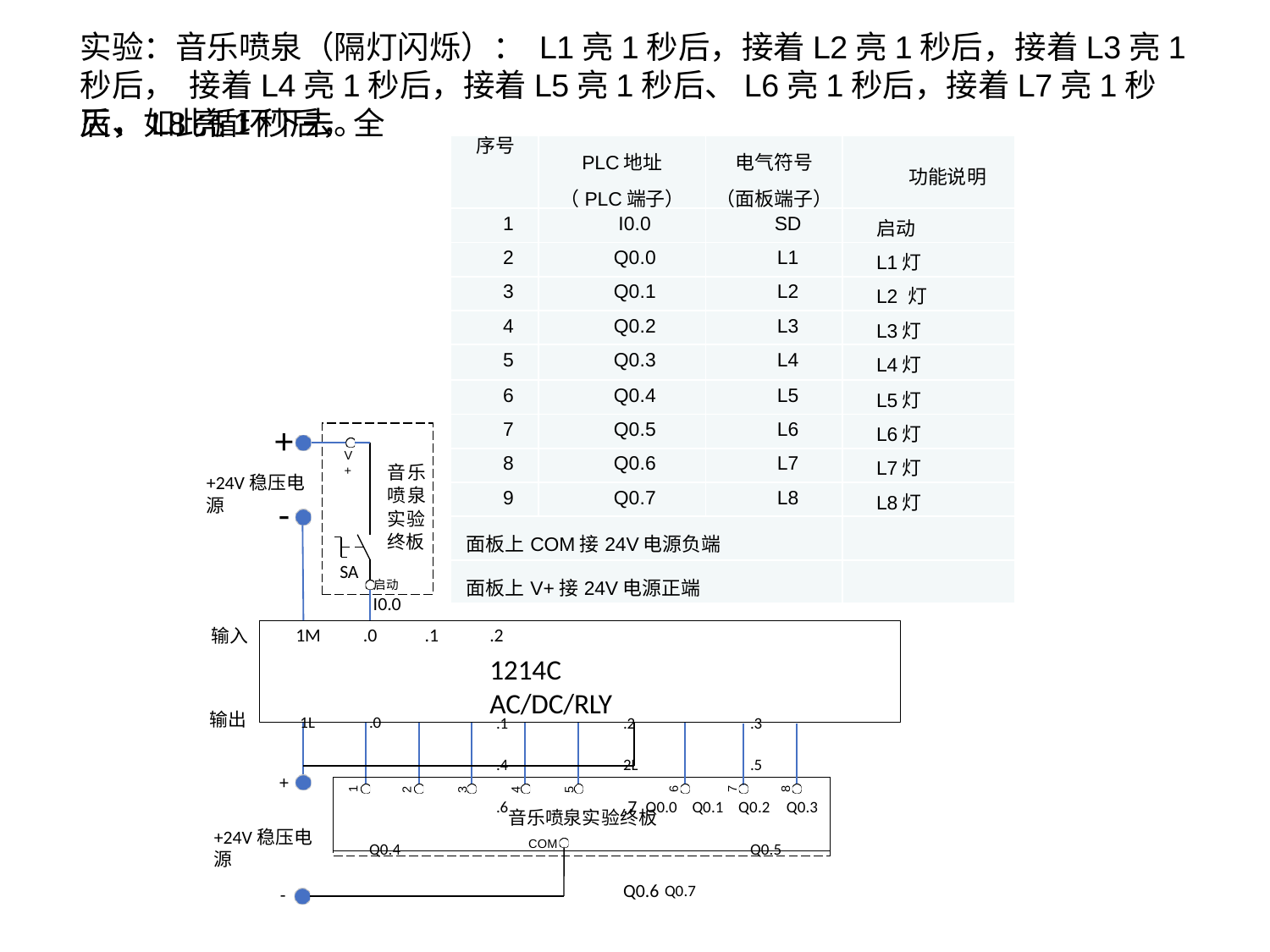

# 实验：音乐喷泉（隔灯闪烁）： L1亮1秒后，接着L2亮1秒后，接着L3亮1秒后，  接着L4亮1秒后，接着L5亮1秒后、L6亮1秒后，接着L7亮1秒后、L8亮1秒后，全
灭，如此循环下去。
| 序号 | PLC地址 （PLC端子） | 电气符号 （面板端子） | 功能说明 |
| --- | --- | --- | --- |
| 1 | I0.0 | SD | 启动 |
| 2 | Q0.0 | L1 | L1灯 |
| 3 | Q0.1 | L2 | L2 灯 |
| 4 | Q0.2 | L3 | L3灯 |
| 5 | Q0.3 | L4 | L4灯 |
| 6 | Q0.4 | L5 | L5灯 |
| 7 | Q0.5 | L6 | L6灯 |
| 8 | Q0.6 | L7 | L7灯 |
| 9 | Q0.7 | L8 | L8灯 |
| 面板上COM接24V电源负端 |  |  |  |
| 面板上V+接24V电源正端 |  |  |  |
+

V+
音乐 喷泉 实验 终板
+24V稳压电源
-

SA

启动
I0.0

.2
1214C AC/DC/RLY

1M
.0
.1
输入
1L	.0	.1	.2	.3	.4	2L	.5	.6	.7  Q0.0    Q0.1    Q0.2   Q0.3   Q0.4			Q0.5		Q0.6 Q0.7
输出

+

音乐喷泉实验终板
COM

6
7
8
1
2
3
4
5
+24V稳压电源

-